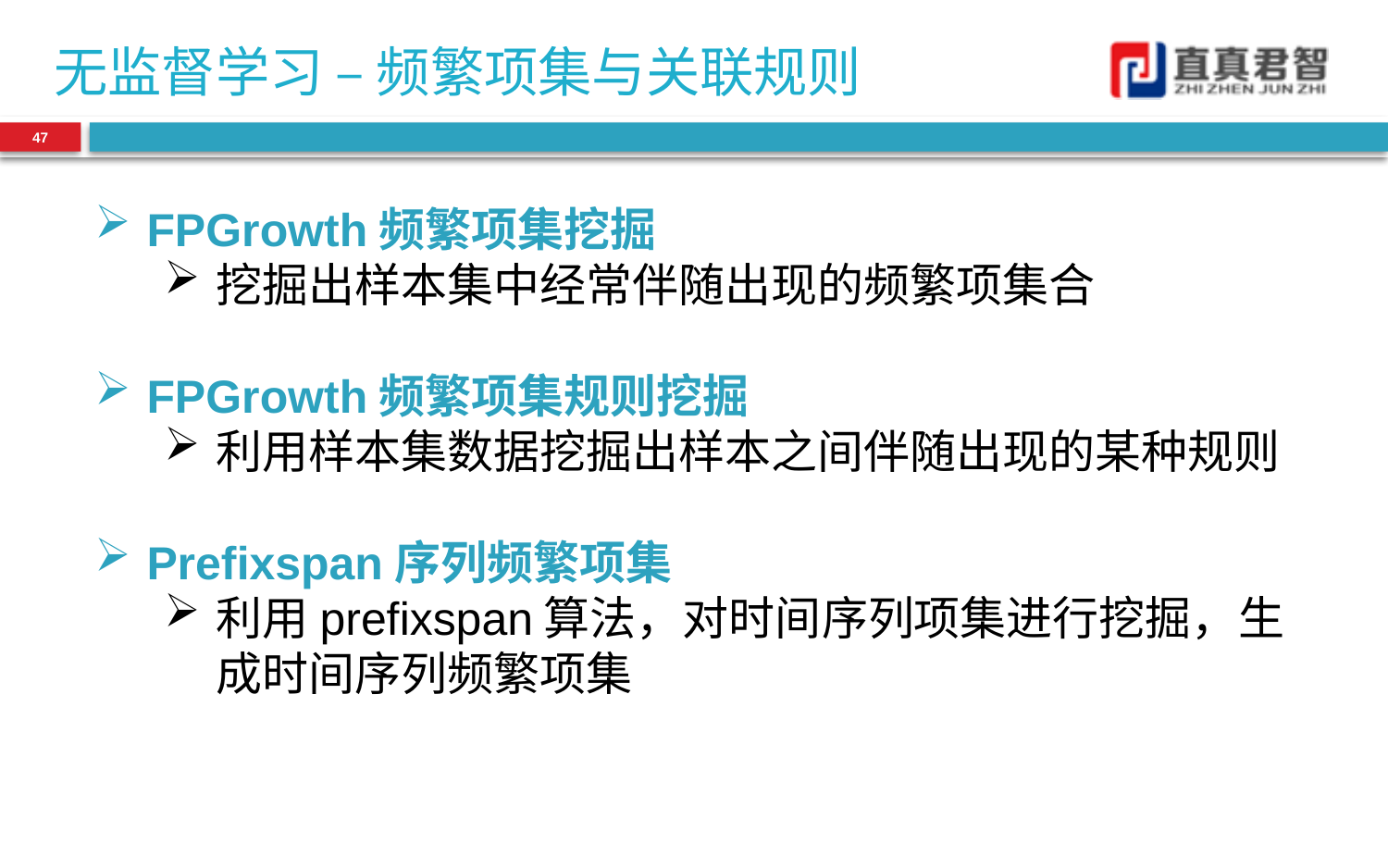

# 无监督学习 – 频繁项集与关联规则
47
FPGrowth频繁项集挖掘
挖掘出样本集中经常伴随出现的频繁项集合

FPGrowth频繁项集规则挖掘
利用样本集数据挖掘出样本之间伴随出现的某种规则

Prefixspan序列频繁项集
利用prefixspan算法，对时间序列项集进行挖掘，生成时间序列频繁项集